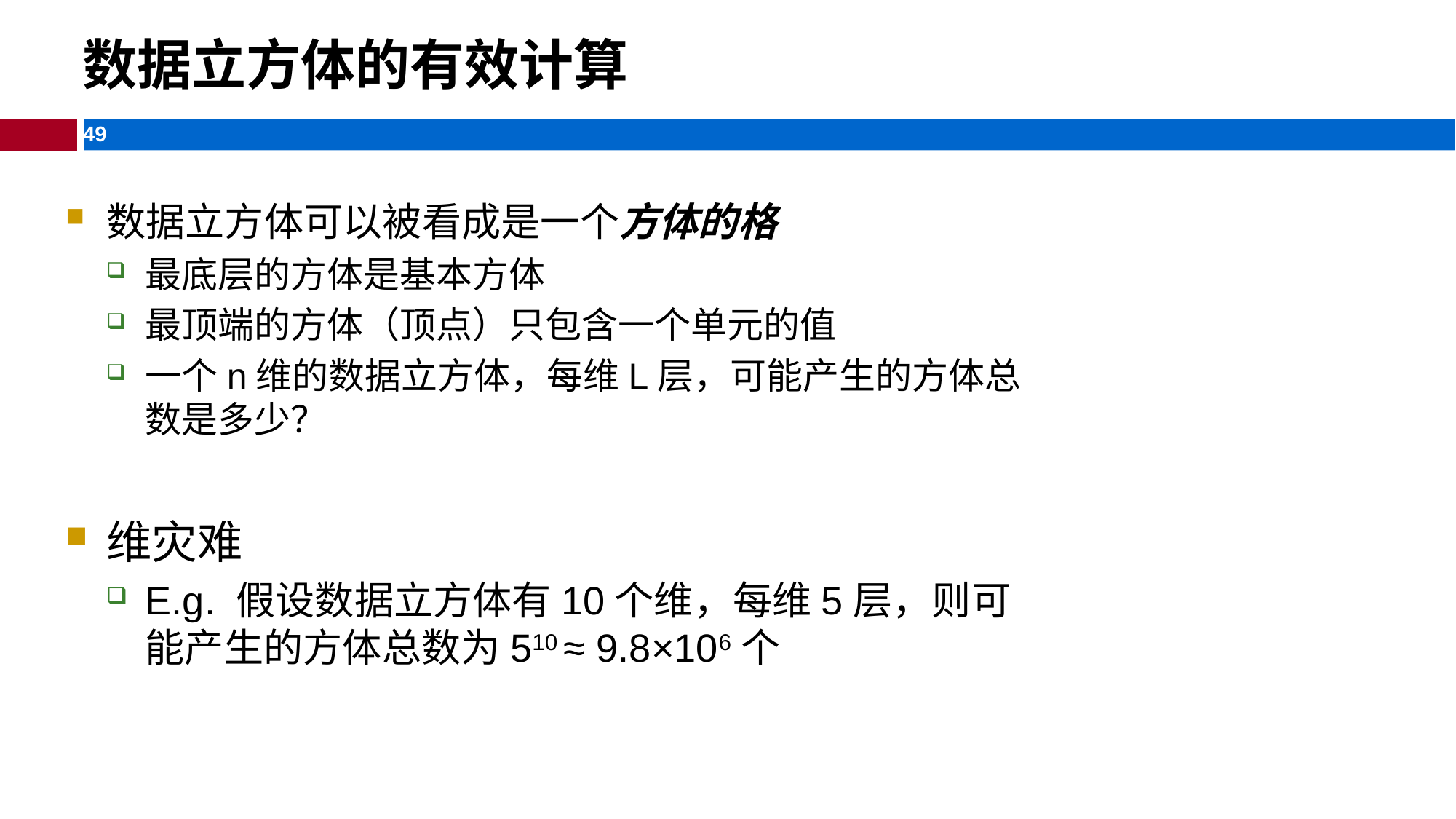

数据立方体的有效计算
数据立方体可以被看成是一个方体的格
最底层的方体是基本方体
最顶端的方体（顶点）只包含一个单元的值
一个n维的数据立方体，每维L层，可能产生的方体总数是多少？

维灾难
E.g. 假设数据立方体有10个维，每维5层，则可能产生的方体总数为510 ≈ 9.8×106个